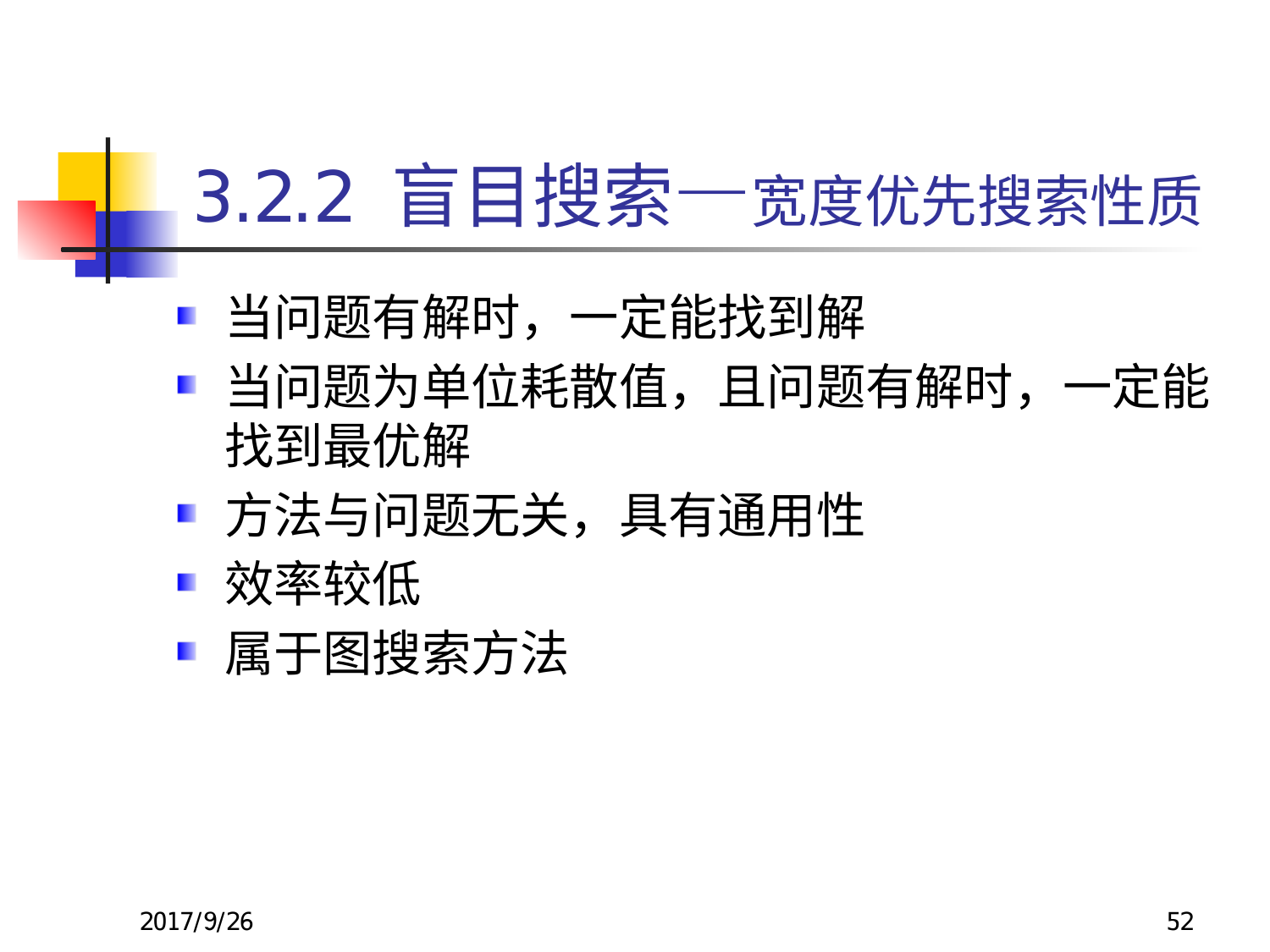

# 3.2.2 盲目搜索—宽度优先搜索性质
当问题有解时，一定能找到解
当问题为单位耗散值，且问题有解时，一定能找到最优解
方法与问题无关，具有通用性
效率较低
属于图搜索方法
2017/9/26
52